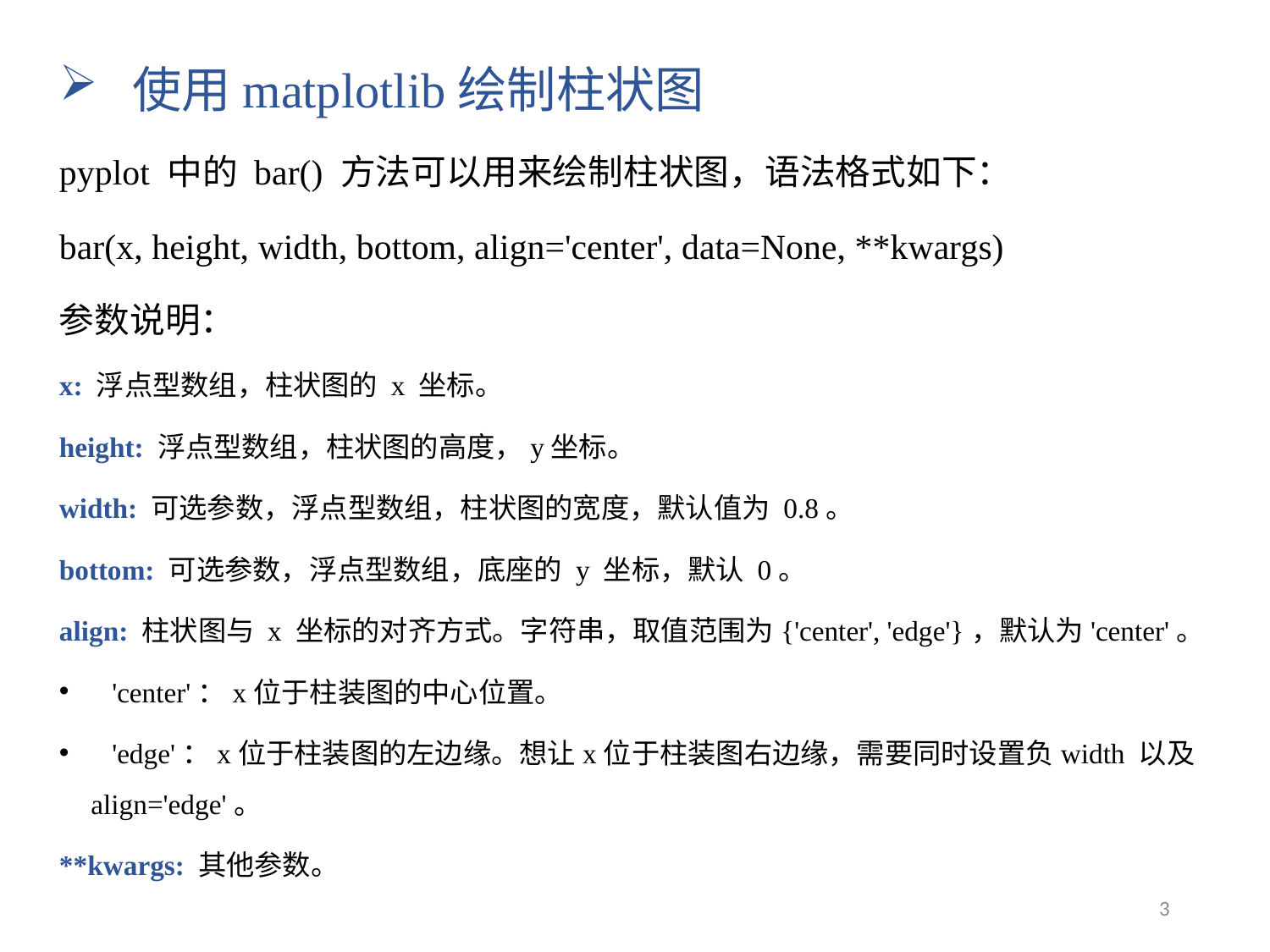

使用matplotlib绘制柱状图
pyplot 中的 bar() 方法可以用来绘制柱状图，语法格式如下：
bar(x, height, width, bottom, align='center', data=None, **kwargs)
参数说明：
x: 浮点型数组，柱状图的 x 坐标。
height: 浮点型数组，柱状图的高度，y坐标。
width: 可选参数，浮点型数组，柱状图的宽度，默认值为 0.8。
bottom: 可选参数，浮点型数组，底座的 y 坐标，默认 0。
align: 柱状图与 x 坐标的对齐方式。字符串，取值范围为{'center', 'edge'}，默认为'center'。
   'center'：x位于柱装图的中心位置。
   'edge'：x位于柱装图的左边缘。想让x位于柱装图右边缘，需要同时设置负width 以及align='edge'。
**kwargs: 其他参数。
3